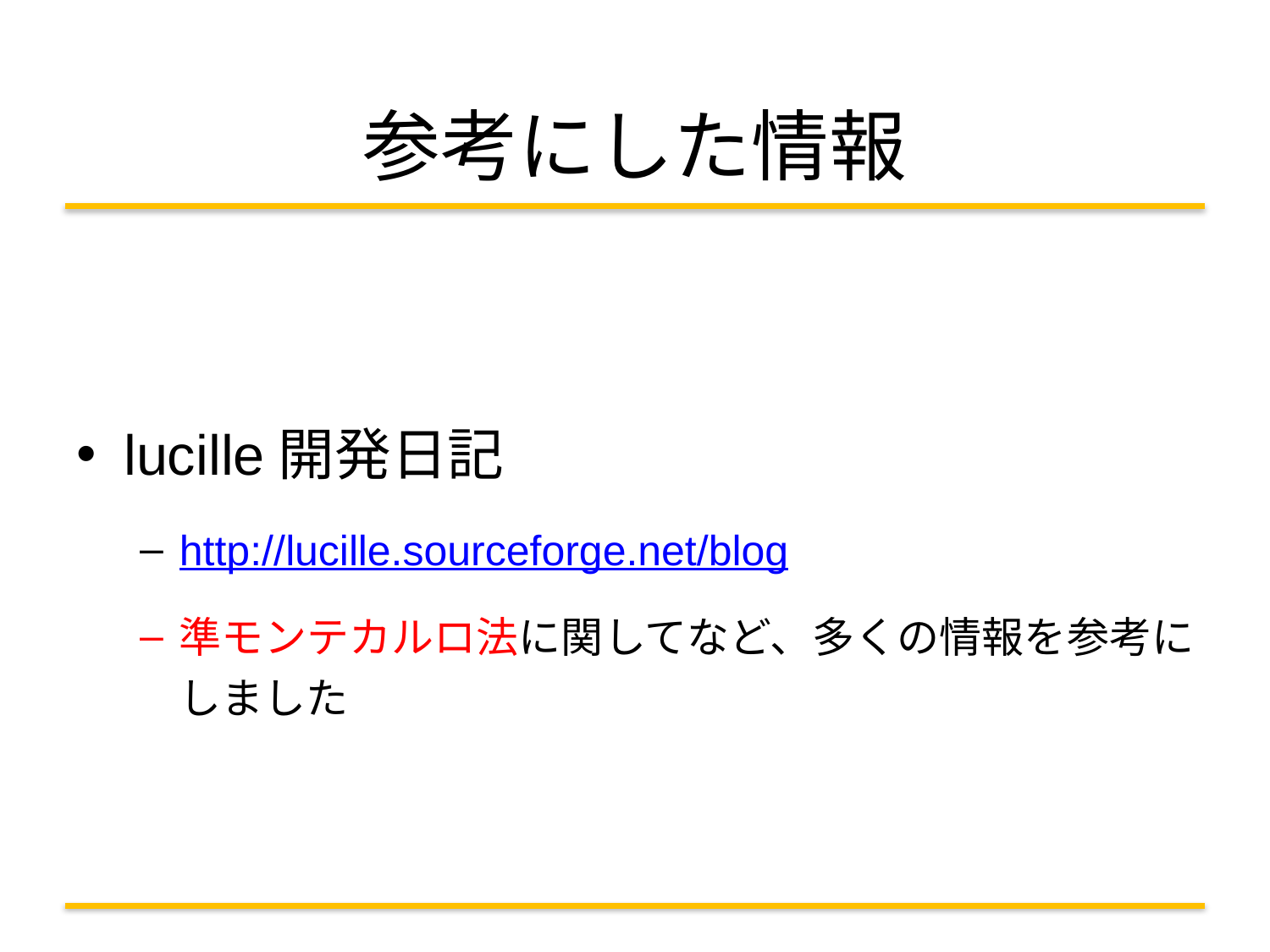

# 参考にした情報
lucille開発日記
http://lucille.sourceforge.net/blog
準モンテカルロ法に関してなど、多くの情報を参考にしました